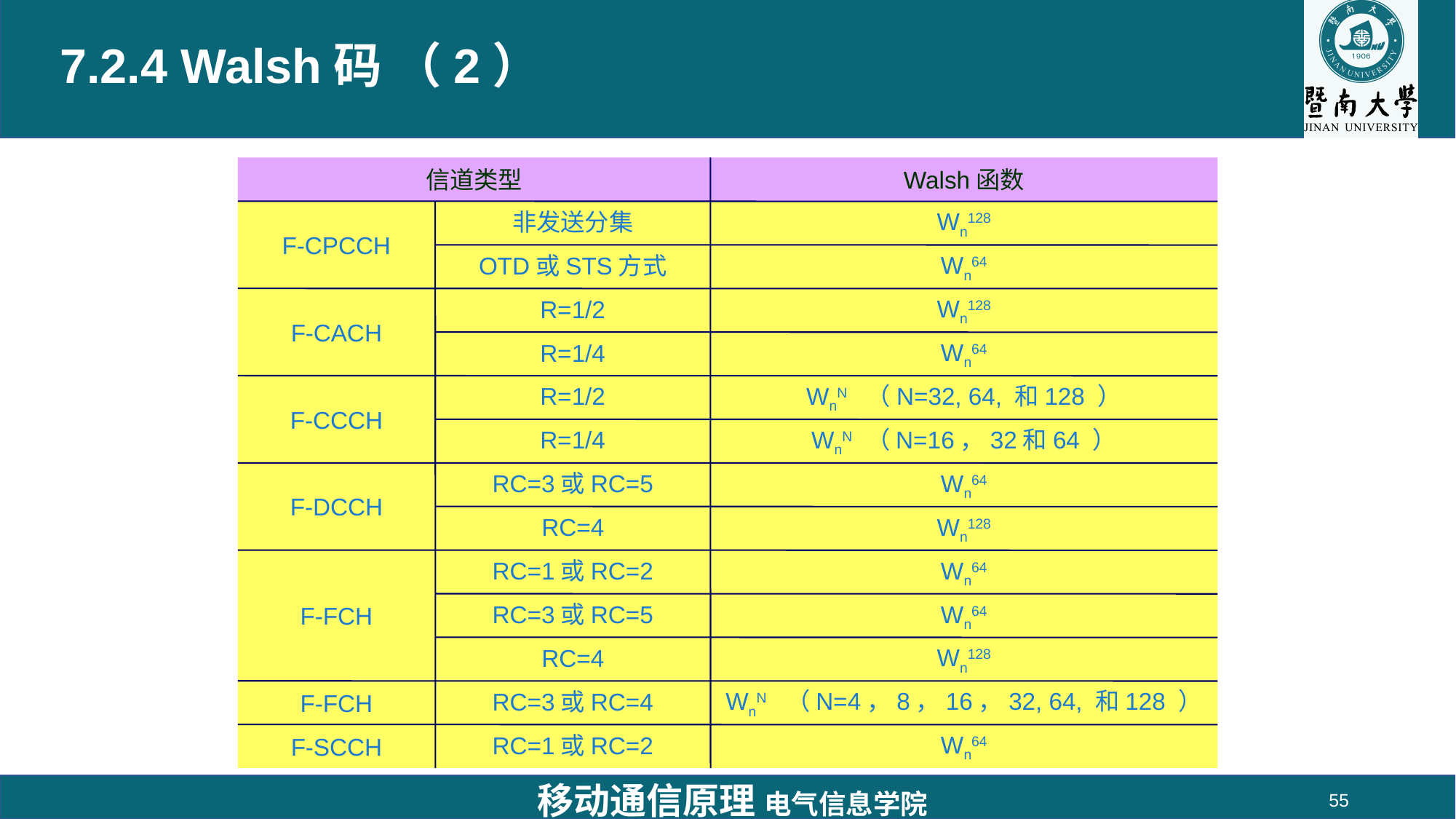

# 7.2.4 Walsh码 （2）
信道类型

Walsh函数

F-CPCCH

非发送分集

Wn128

OTD或STS方式

Wn64

F-CACH

R=1/2
Wn128

R=1/4

Wn64

F-CCCH

R=1/2
WnN  （N=32, 64, 和128 ）

R=1/4

WnN  （N=16，32和64 ）

F-DCCH

RC=3或RC=5
Wn64

RC=4

Wn128

F-FCH

RC=1或RC=2
Wn64

RC=3或RC=5

Wn64

RC=4

Wn128

F-FCH

RC=3或RC=4
WnN  （N=4，8，16，32, 64, 和128 ）

F-SCCH

RC=1或RC=2
Wn64

移动通信原理 电气信息学院
55